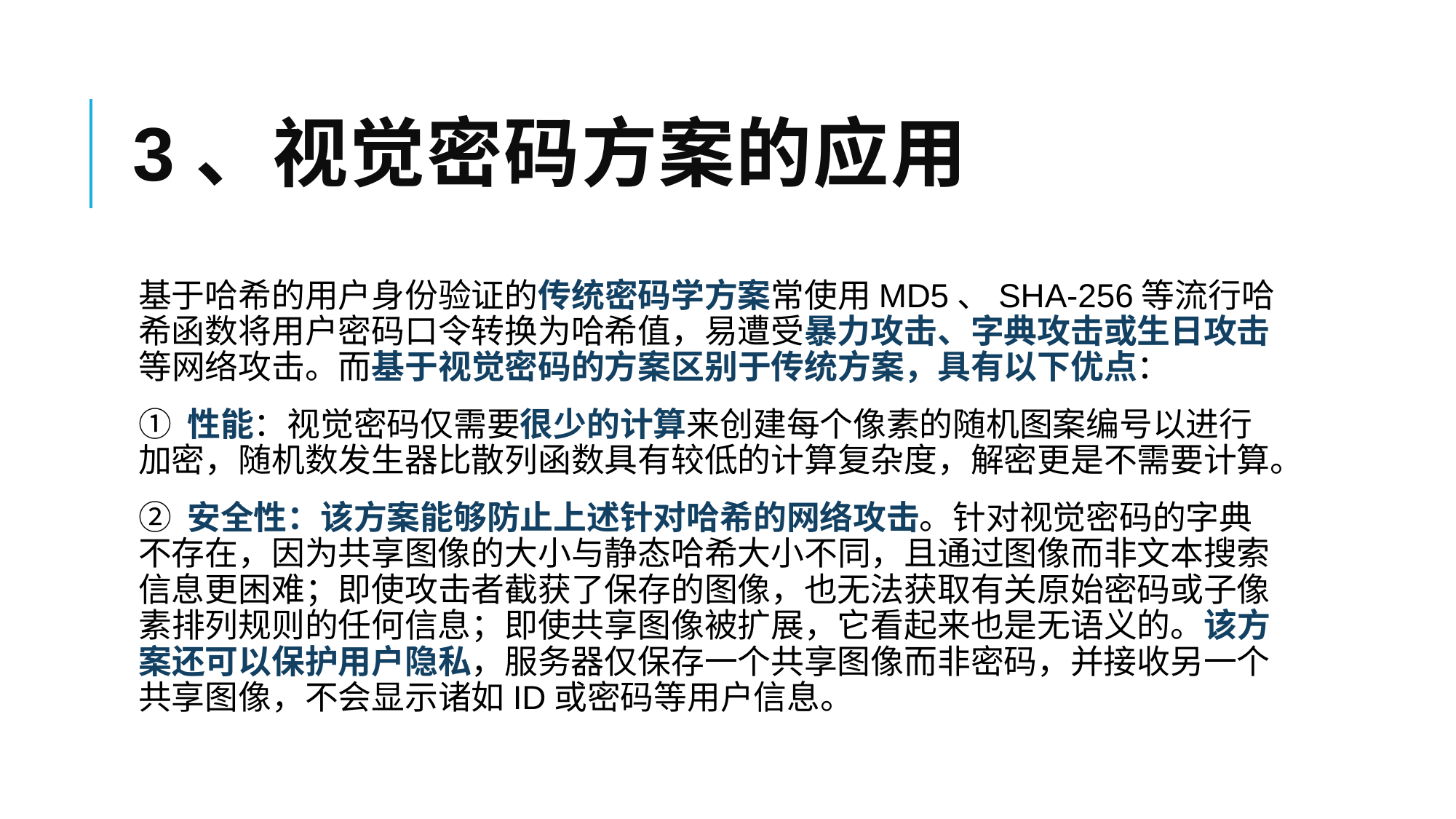

# 3、视觉密码方案的应用
基于哈希的用户身份验证的传统密码学方案常使用MD5、SHA-256等流行哈希函数将用户密码口令转换为哈希值，易遭受暴力攻击、字典攻击或生日攻击等网络攻击。而基于视觉密码的方案区别于传统方案，具有以下优点：
① 性能：视觉密码仅需要很少的计算来创建每个像素的随机图案编号以进行加密，随机数发生器比散列函数具有较低的计算复杂度，解密更是不需要计算。
② 安全性：该方案能够防止上述针对哈希的网络攻击。针对视觉密码的字典不存在，因为共享图像的大小与静态哈希大小不同，且通过图像而非文本搜索信息更困难；即使攻击者截获了保存的图像，也无法获取有关原始密码或子像素排列规则的任何信息；即使共享图像被扩展，它看起来也是无语义的。该方案还可以保护用户隐私，服务器仅保存一个共享图像而非密码，并接收另一个共享图像，不会显示诸如ID或密码等用户信息。